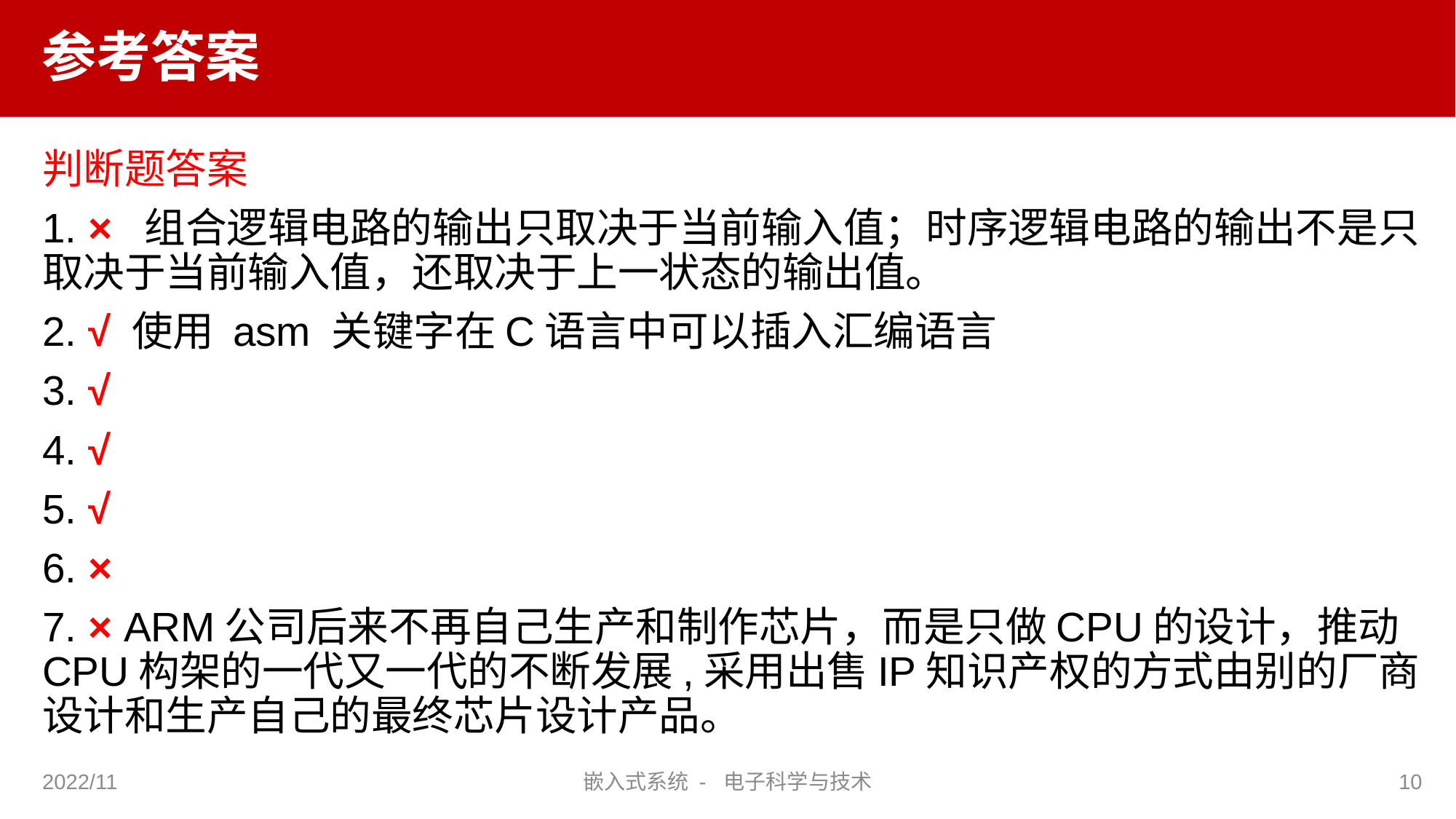

# 参考答案
判断题答案
1. ×  组合逻辑电路的输出只取决于当前输入值；时序逻辑电路的输出不是只取决于当前输入值，还取决于上一状态的输出值。
2. √ 使用 asm 关键字在C语言中可以插入汇编语言
3. √
4. √
5. √
6. ×
7. × ARM公司后来不再自己生产和制作芯片，而是只做CPU的设计，推动CPU构架的一代又一代的不断发展,采用出售IP知识产权的方式由别的厂商设计和生产自己的最终芯片设计产品。
2022/11
嵌入式系统 -  电子科学与技术
10